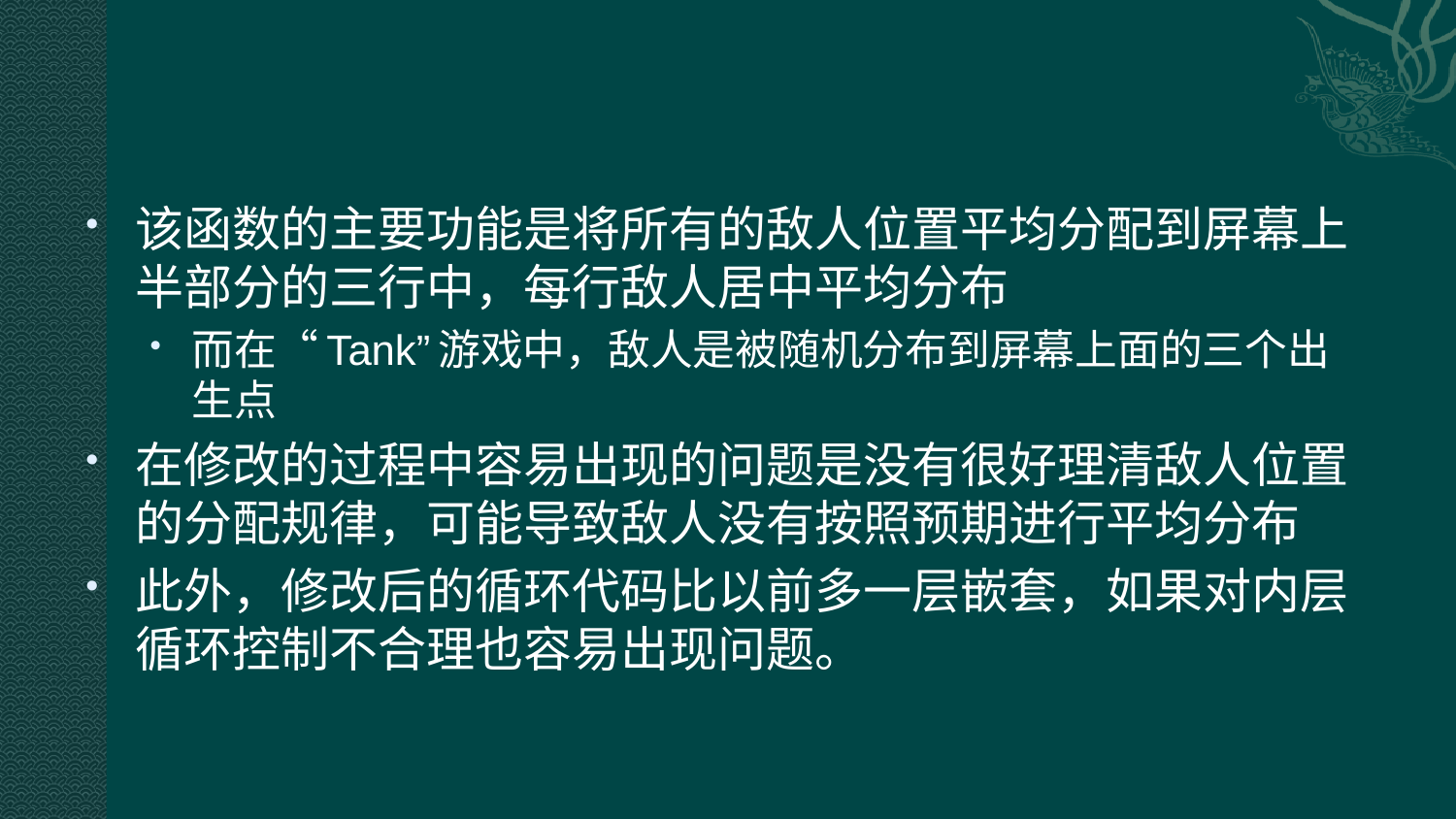

#
该函数的主要功能是将所有的敌人位置平均分配到屏幕上半部分的三行中，每行敌人居中平均分布
而在“Tank”游戏中，敌人是被随机分布到屏幕上面的三个出生点
在修改的过程中容易出现的问题是没有很好理清敌人位置的分配规律，可能导致敌人没有按照预期进行平均分布
此外，修改后的循环代码比以前多一层嵌套，如果对内层循环控制不合理也容易出现问题。